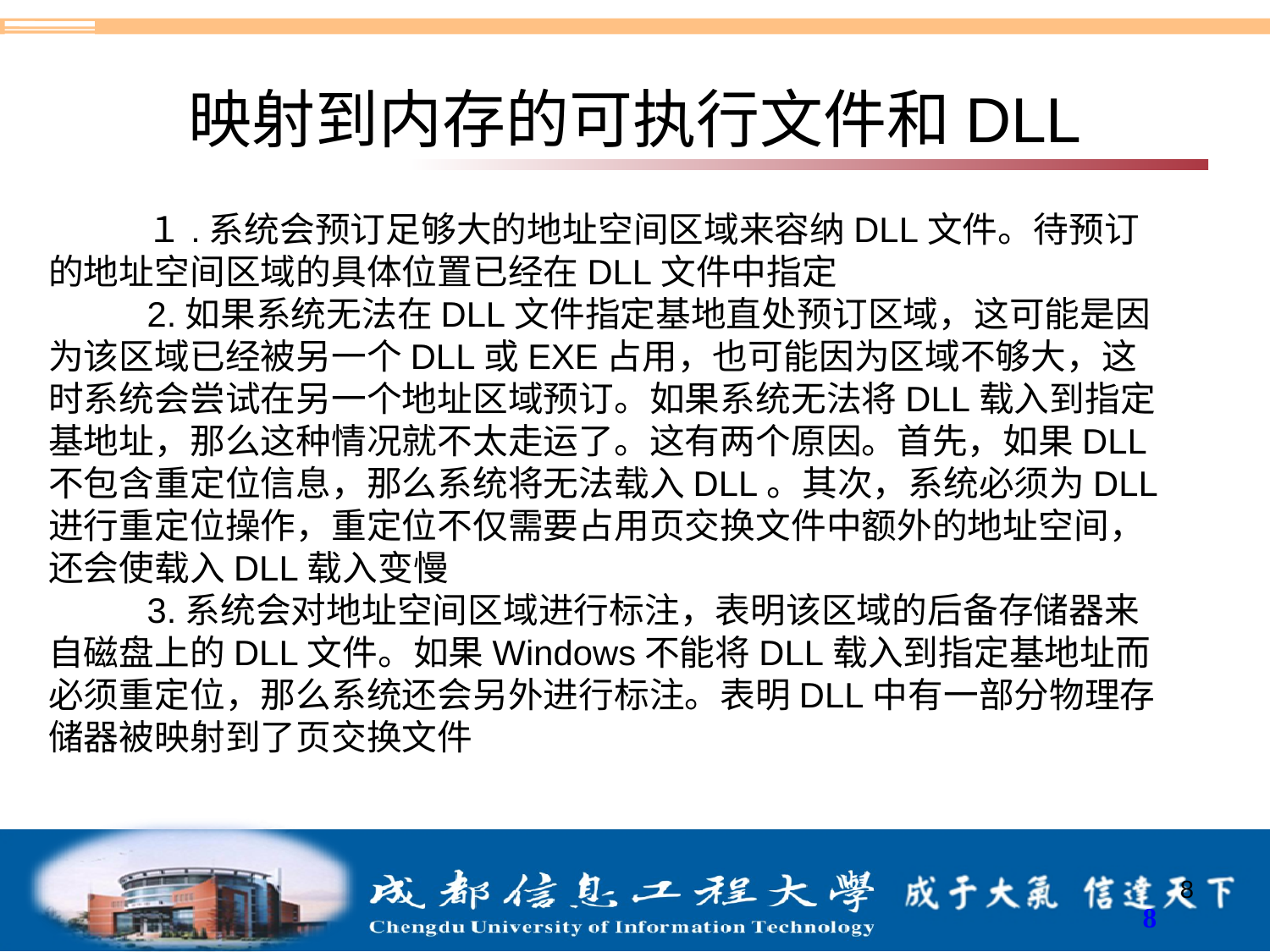

# 映射到内存的可执行文件和DLL
１.系统会预订足够大的地址空间区域来容纳DLL文件。待预订的地址空间区域的具体位置已经在DLL文件中指定
2.如果系统无法在DLL文件指定基地直处预订区域，这可能是因为该区域已经被另一个DLL或EXE占用，也可能因为区域不够大，这时系统会尝试在另一个地址区域预订。如果系统无法将DLL载入到指定基地址，那么这种情况就不太走运了。这有两个原因。首先，如果DLL不包含重定位信息，那么系统将无法载入DLL。其次，系统必须为DLL进行重定位操作，重定位不仅需要占用页交换文件中额外的地址空间，还会使载入DLL载入变慢
3.系统会对地址空间区域进行标注，表明该区域的后备存储器来自磁盘上的DLL文件。如果Windows不能将DLL载入到指定基地址而必须重定位，那么系统还会另外进行标注。表明DLL中有一部分物理存储器被映射到了页交换文件